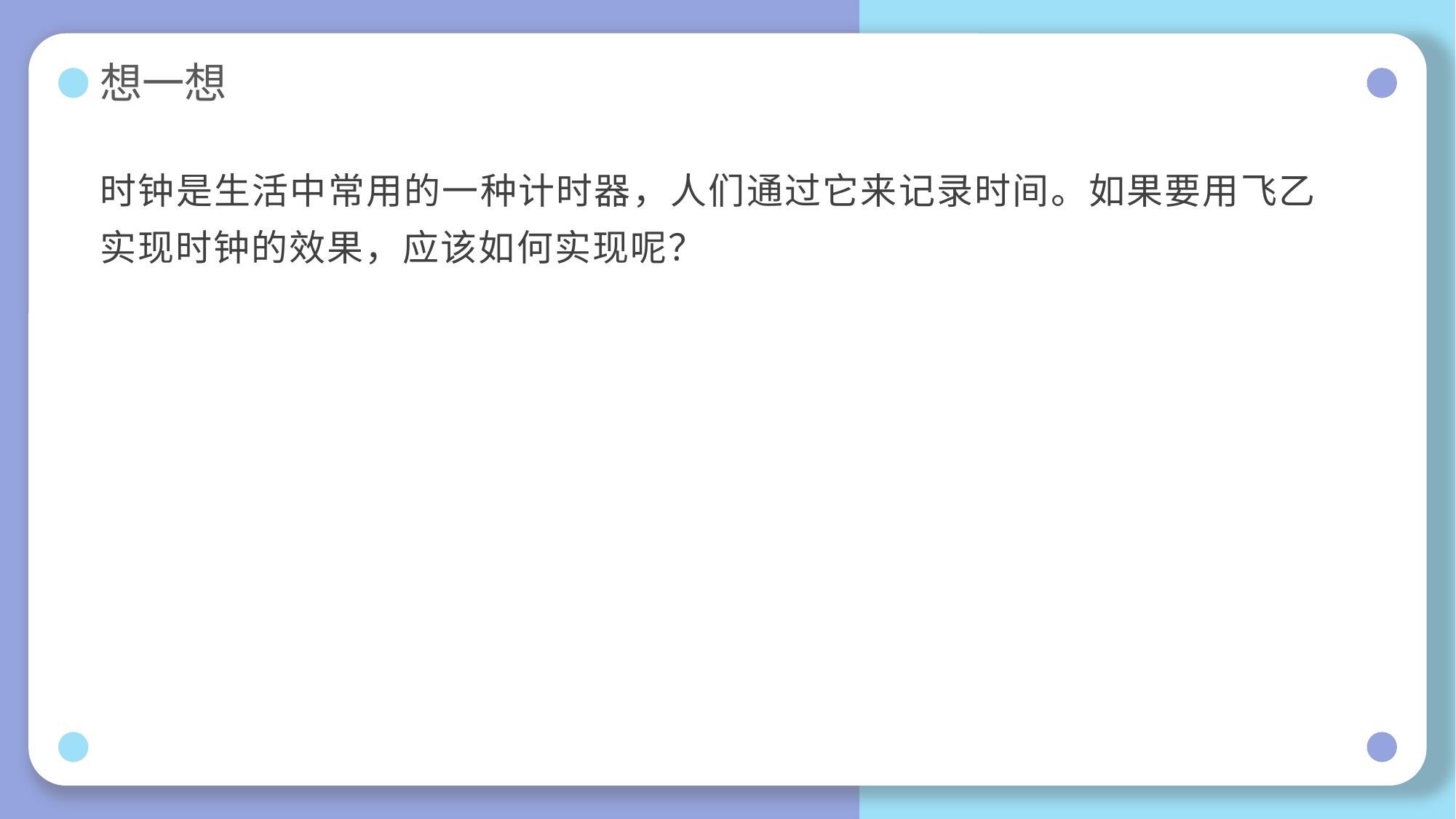

# 想一想
时钟是生活中常用的一种计时器，人们通过它来记录时间。如果要用飞乙实现时钟的效果，应该如何实现呢？